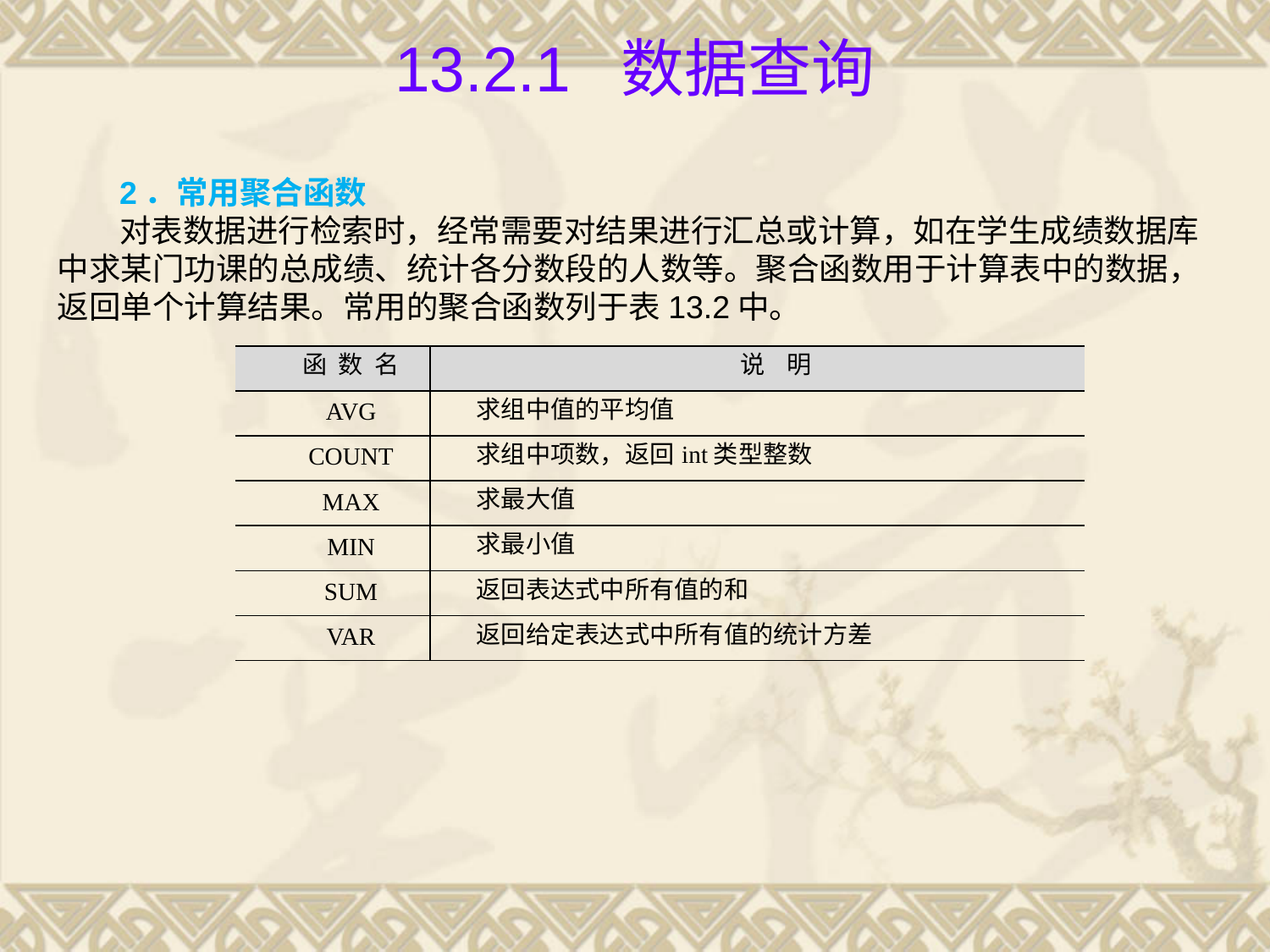

# 13.2.1  数据查询
2．常用聚合函数
对表数据进行检索时，经常需要对结果进行汇总或计算，如在学生成绩数据库中求某门功课的总成绩、统计各分数段的人数等。聚合函数用于计算表中的数据，返回单个计算结果。常用的聚合函数列于表13.2中。

| 函 数 名 | 说 明 |
| --- | --- |
| AVG | 求组中值的平均值 |
| COUNT | 求组中项数，返回int类型整数 |
| MAX | 求最大值 |
| MIN | 求最小值 |
| SUM | 返回表达式中所有值的和 |
| VAR | 返回给定表达式中所有值的统计方差 |